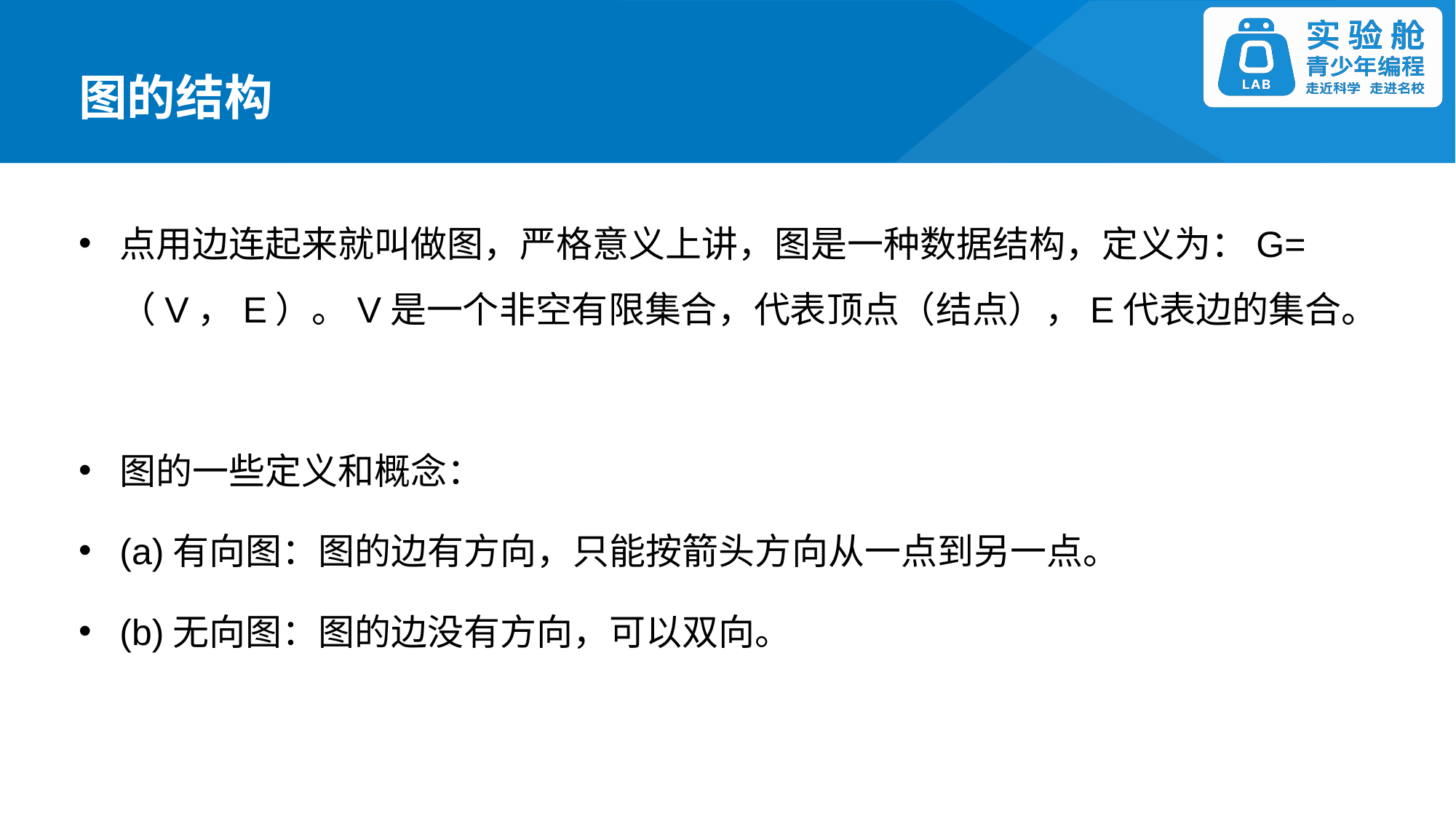

图的结构
点用边连起来就叫做图，严格意义上讲，图是一种数据结构，定义为：G=（V，E）。V是一个非空有限集合，代表顶点（结点），E代表边的集合。

图的一些定义和概念：
(a)有向图：图的边有方向，只能按箭头方向从一点到另一点。
(b)无向图：图的边没有方向，可以双向。